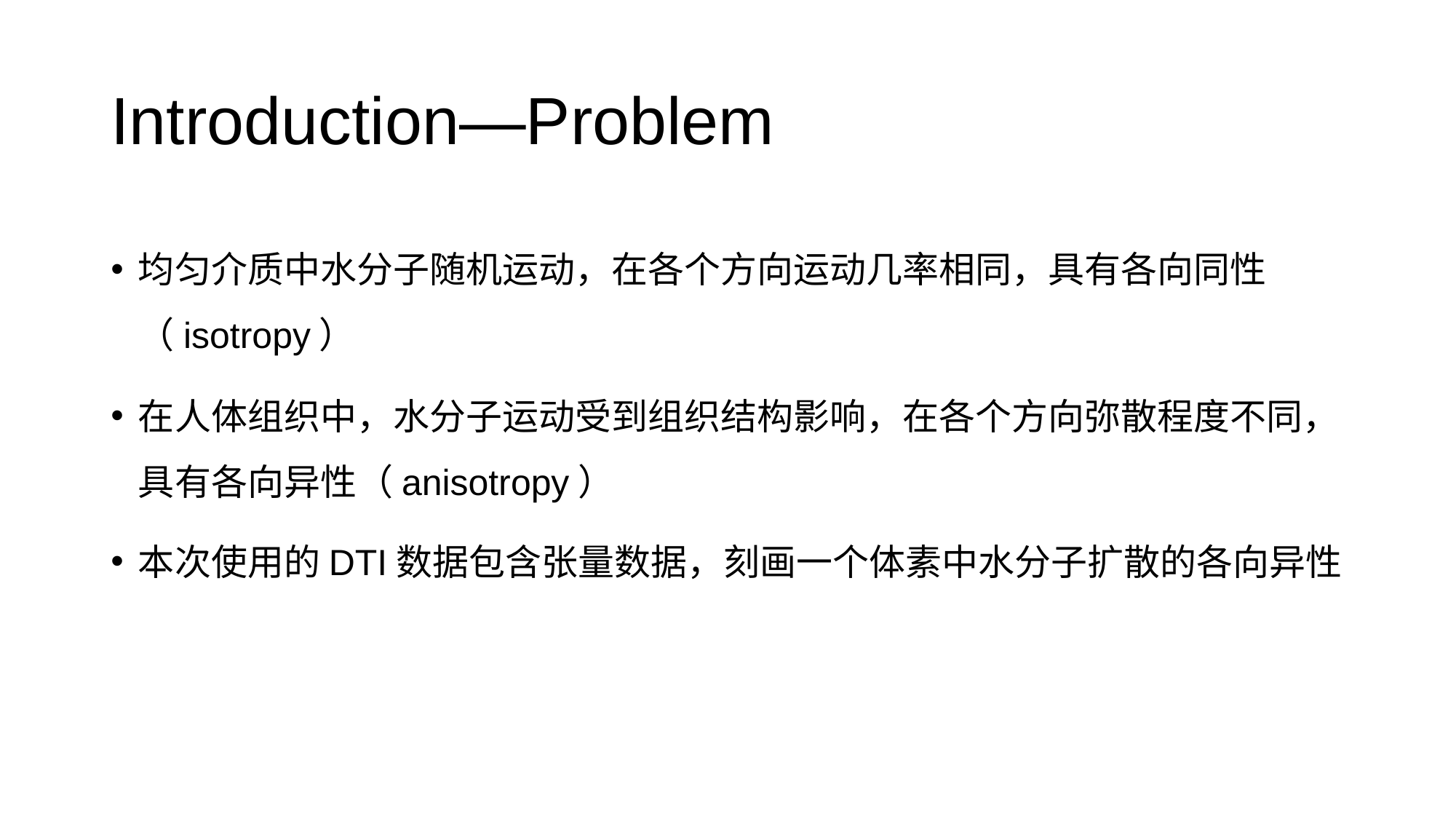

# Introduction—Problem
均匀介质中水分子随机运动，在各个方向运动几率相同，具有各向同性（isotropy）
在人体组织中，水分子运动受到组织结构影响，在各个方向弥散程度不同，具有各向异性（anisotropy）
本次使用的DTI数据包含张量数据，刻画一个体素中水分子扩散的各向异性